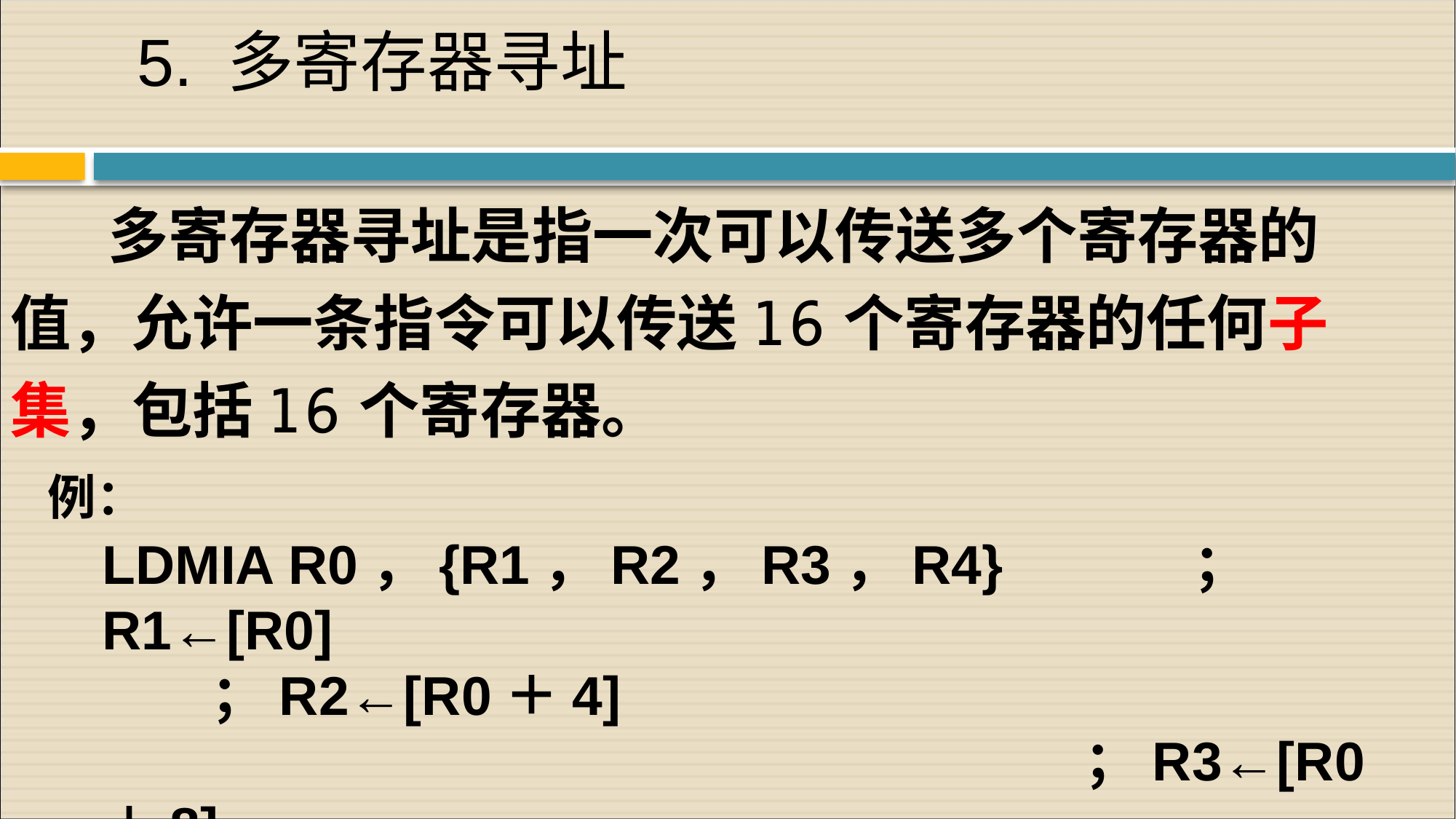

# 5. 多寄存器寻址
      多寄存器寻址是指一次可以传送多个寄存器的值，允许一条指令可以传送16个寄存器的任何子集，包括16个寄存器。
例：
LDMIA R0，{R1，R2，R3，R4}		；R1←[R0] 										；R2←[R0＋4]
									；R3←[R0＋8]
									；R4←[R0＋12]